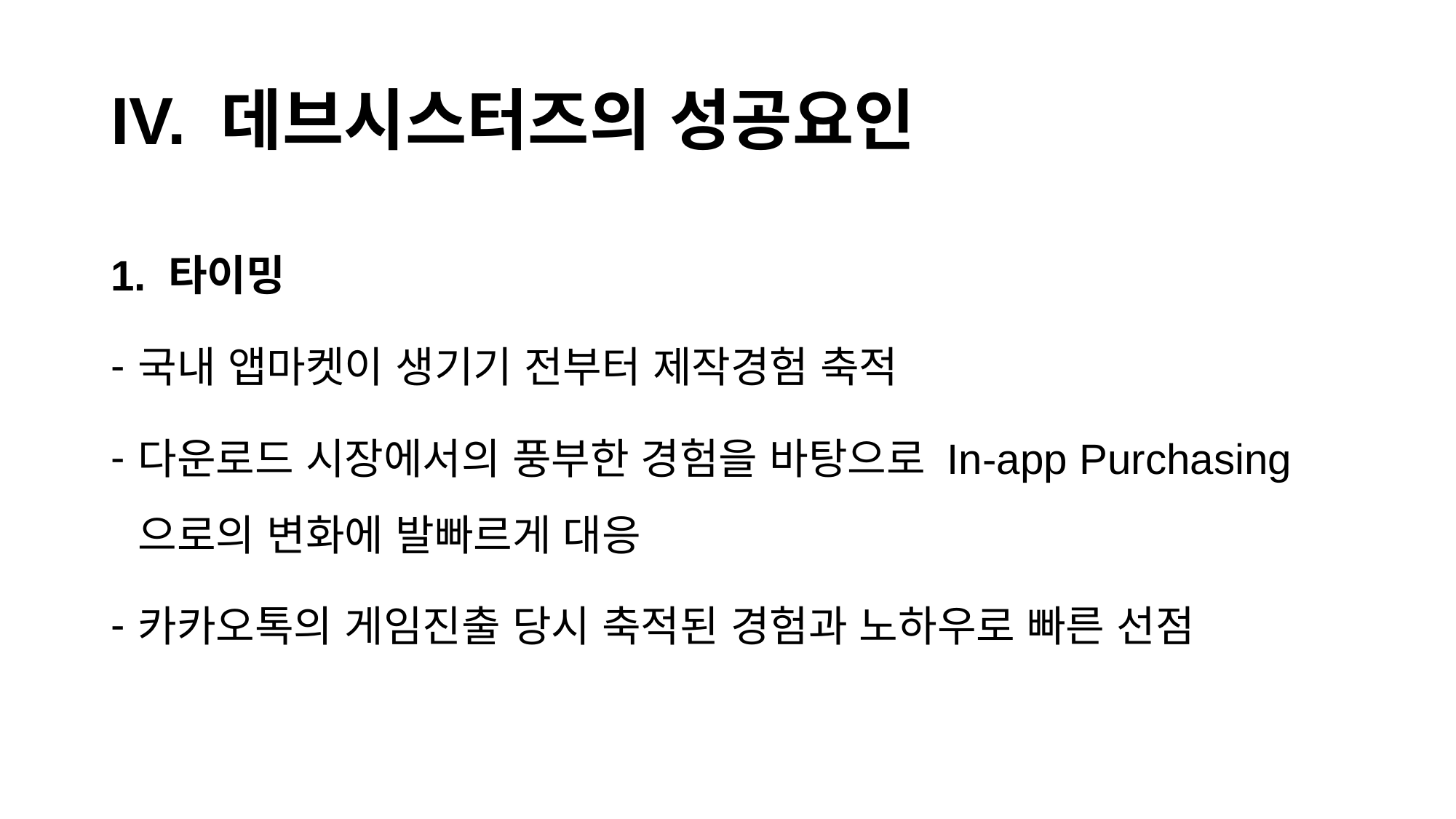

# IV. 데브시스터즈의 성공요인
1. 타이밍
국내 앱마켓이 생기기 전부터 제작경험 축적
다운로드 시장에서의 풍부한 경험을 바탕으로 In-app Purchasing 으로의 변화에 발빠르게 대응
카카오톡의 게임진출 당시 축적된 경험과 노하우로 빠른 선점